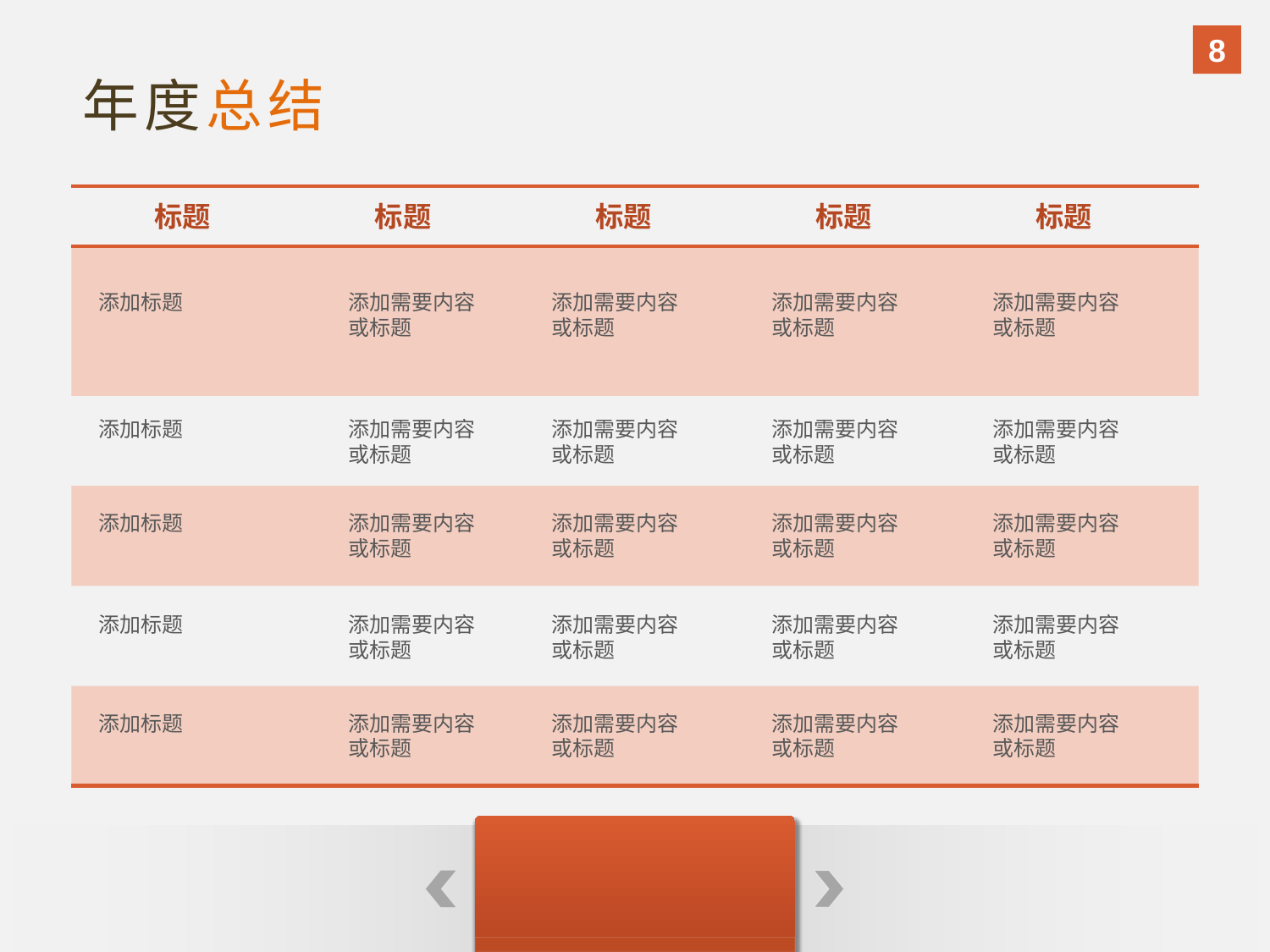

8
年度总结
标题
标题
标题
标题
标题

添加标题
添加需要内容或标题
添加需要内容或标题
添加需要内容或标题
添加需要内容或标题
添加标题
添加需要内容或标题
添加需要内容或标题
添加需要内容或标题
添加需要内容或标题

添加标题
添加需要内容或标题
添加需要内容或标题
添加需要内容或标题
添加需要内容或标题
添加标题
添加需要内容或标题
添加需要内容或标题
添加需要内容或标题
添加需要内容或标题

添加标题
添加需要内容或标题
添加需要内容或标题
添加需要内容或标题
添加需要内容或标题